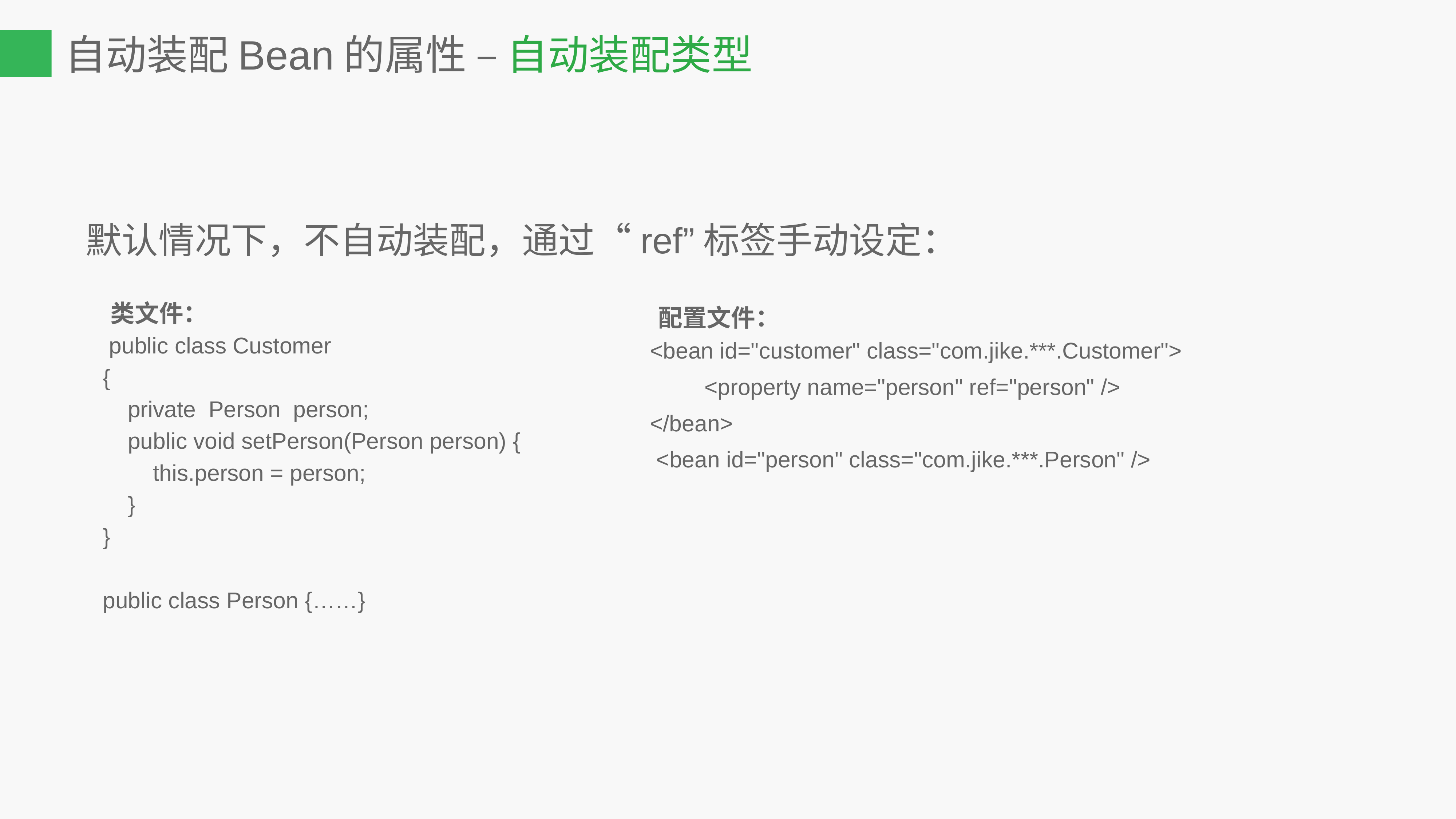

自动装配Bean的属性 – 自动装配类型

默认情况下，不自动装配，通过“ref”标签手动设定：
类文件：
配置文件：
 public class Customer
{
    private  Person  person;
    public void setPerson(Person person) {
        this.person = person;
    }
}

public class Person {……}

<bean id="customer" class="com.jike.***.Customer">
    	<property name="person" ref="person" />
</bean>
 <bean id="person" class="com.jike.***.Person" />